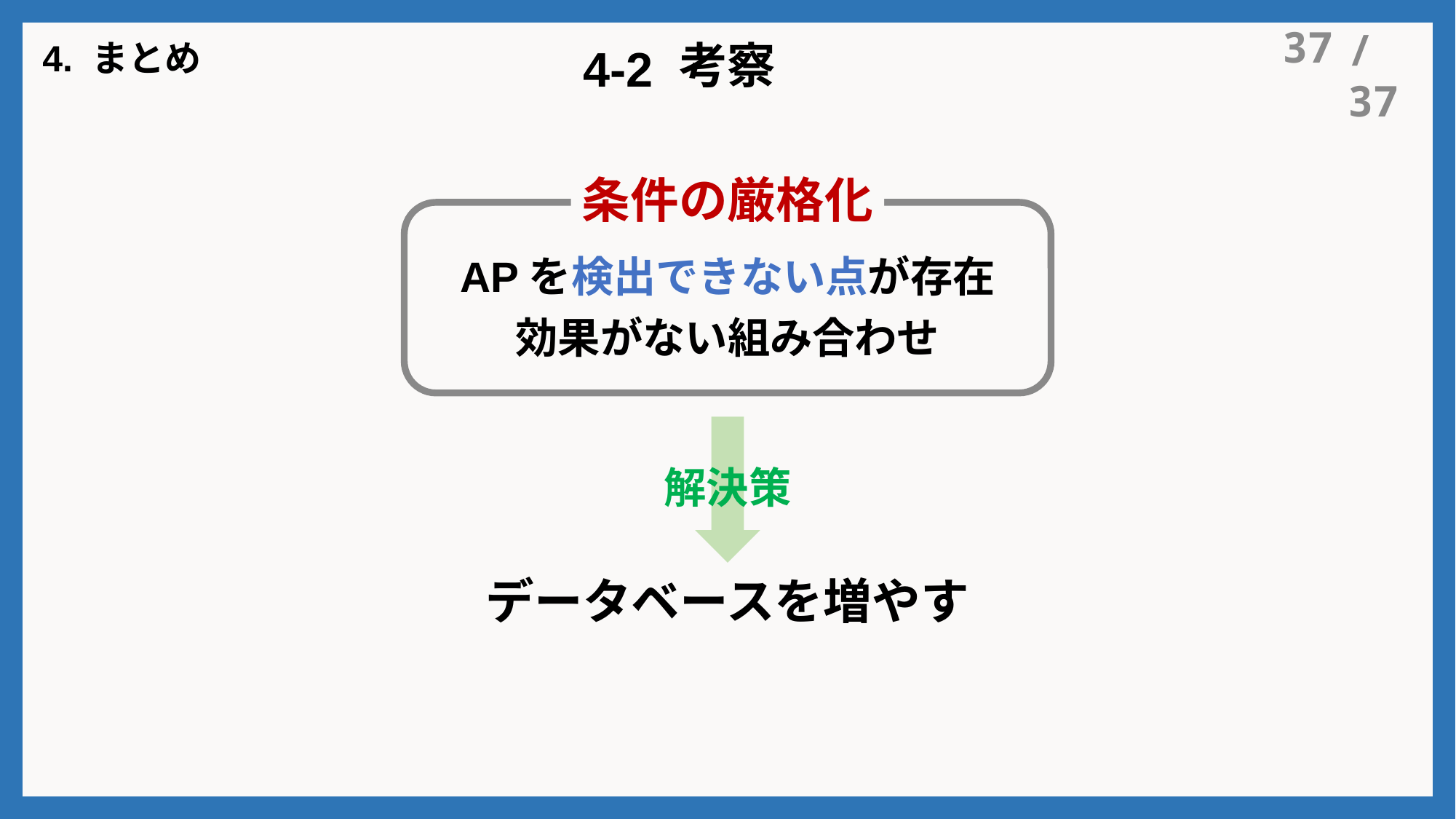

37
4-2
4. まとめ
考察
条件の厳格化

APを検出できない点が存在
効果がない組み合わせ

解決策
データベースを増やす